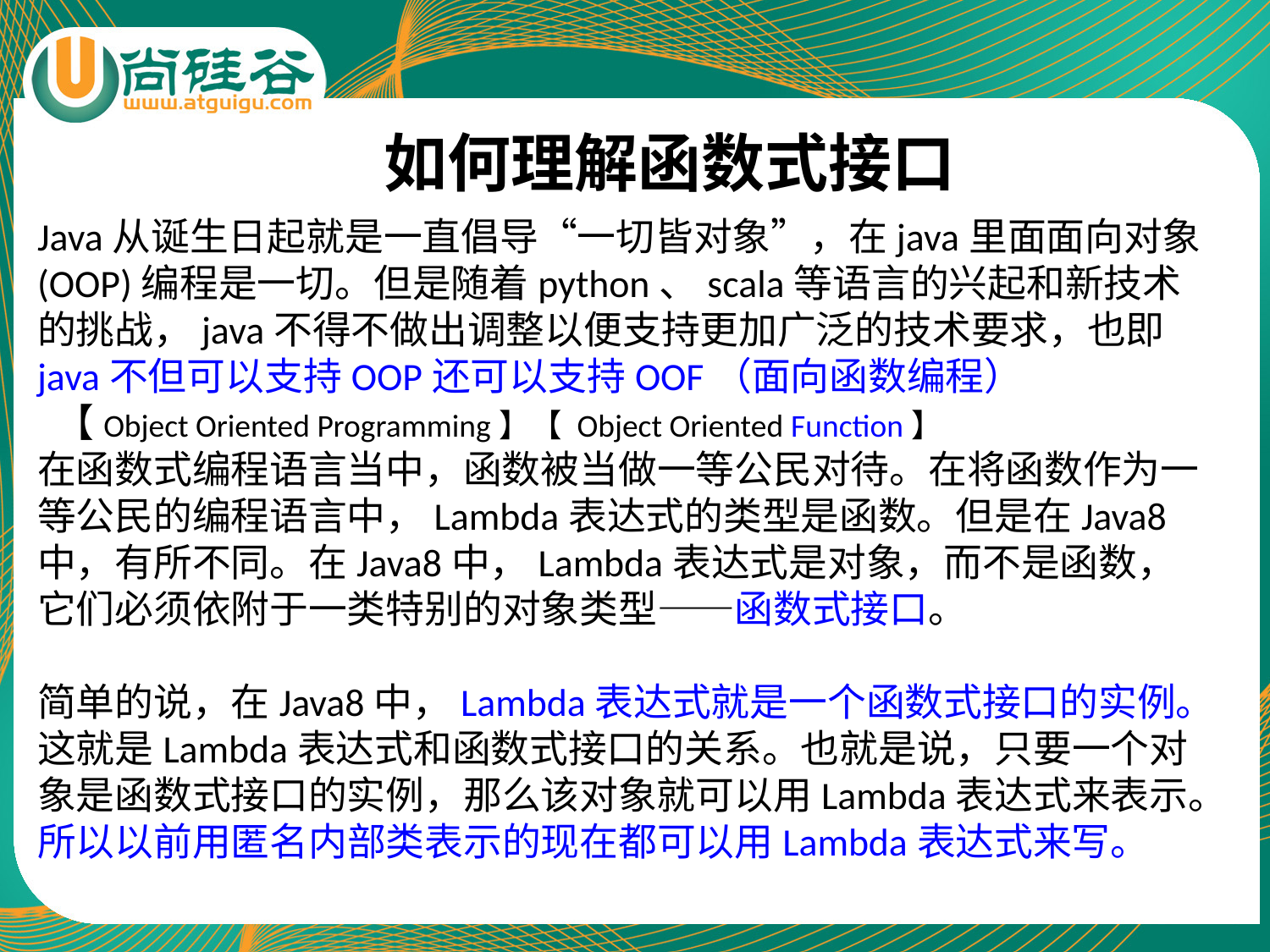

# 如何理解函数式接口
Java从诞生日起就是一直倡导“一切皆对象”，在java里面面向对象(OOP)编程是一切。但是随着python、scala等语言的兴起和新技术的挑战，java不得不做出调整以便支持更加广泛的技术要求，也即java不但可以支持OOP还可以支持OOF（面向函数编程）
 【Object Oriented Programming】【 Object Oriented Function】
在函数式编程语言当中，函数被当做一等公民对待。在将函数作为一等公民的编程语言中，Lambda表达式的类型是函数。但是在Java8中，有所不同。在Java8中，Lambda表达式是对象，而不是函数，它们必须依附于一类特别的对象类型——函数式接口。

简单的说，在Java8中，Lambda表达式就是一个函数式接口的实例。这就是Lambda表达式和函数式接口的关系。也就是说，只要一个对象是函数式接口的实例，那么该对象就可以用Lambda表达式来表示。
所以以前用匿名内部类表示的现在都可以用Lambda表达式来写。